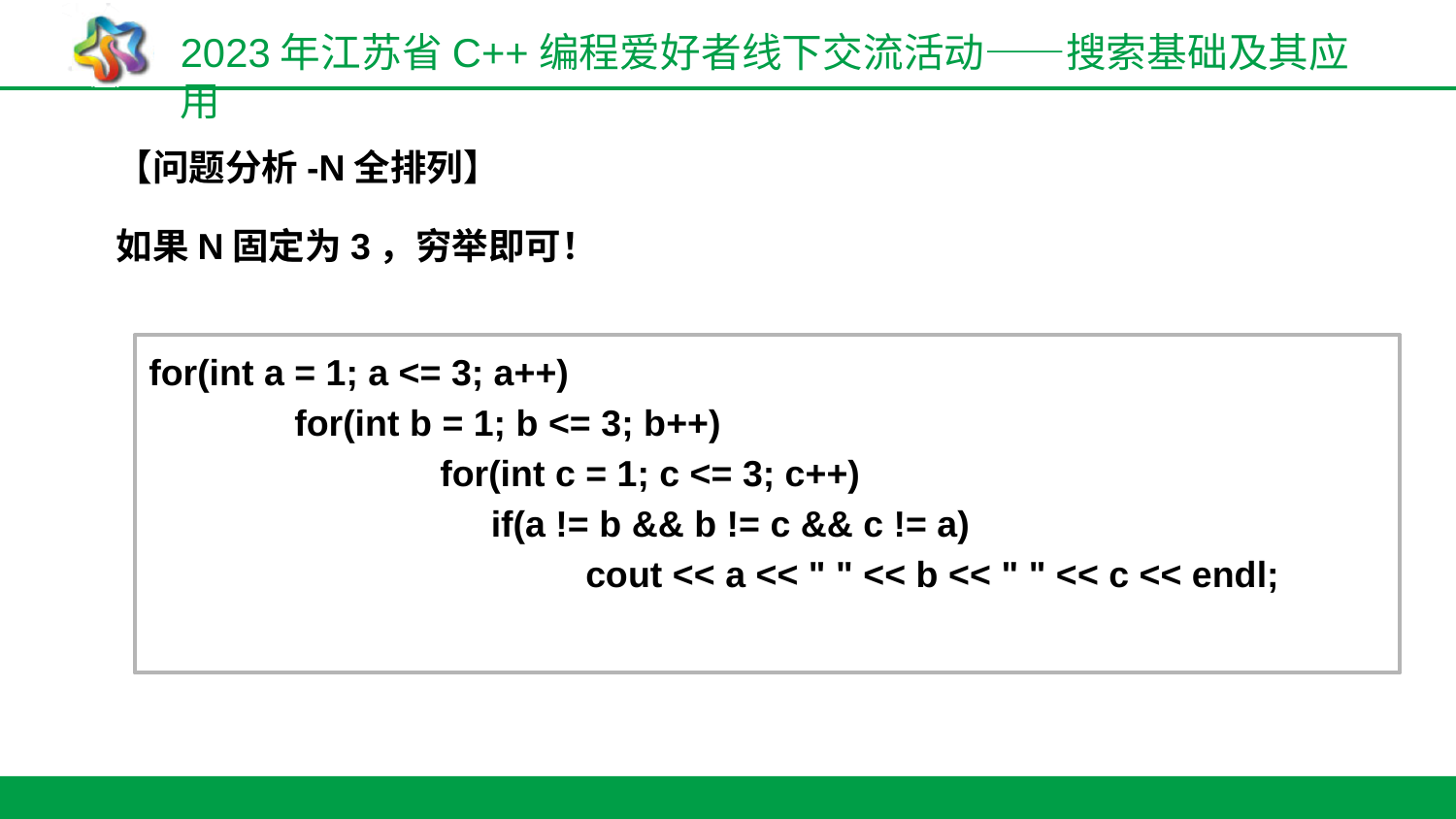

【问题分析-N全排列】
如果N固定为3，穷举即可！

for(int a = 1; a <= 3; a++)
	for(int b = 1; b <= 3; b++)
		for(int c = 1; c <= 3; c++)
		     if(a != b && b != c && c != a)
			cout << a << " " << b << " " << c << endl;